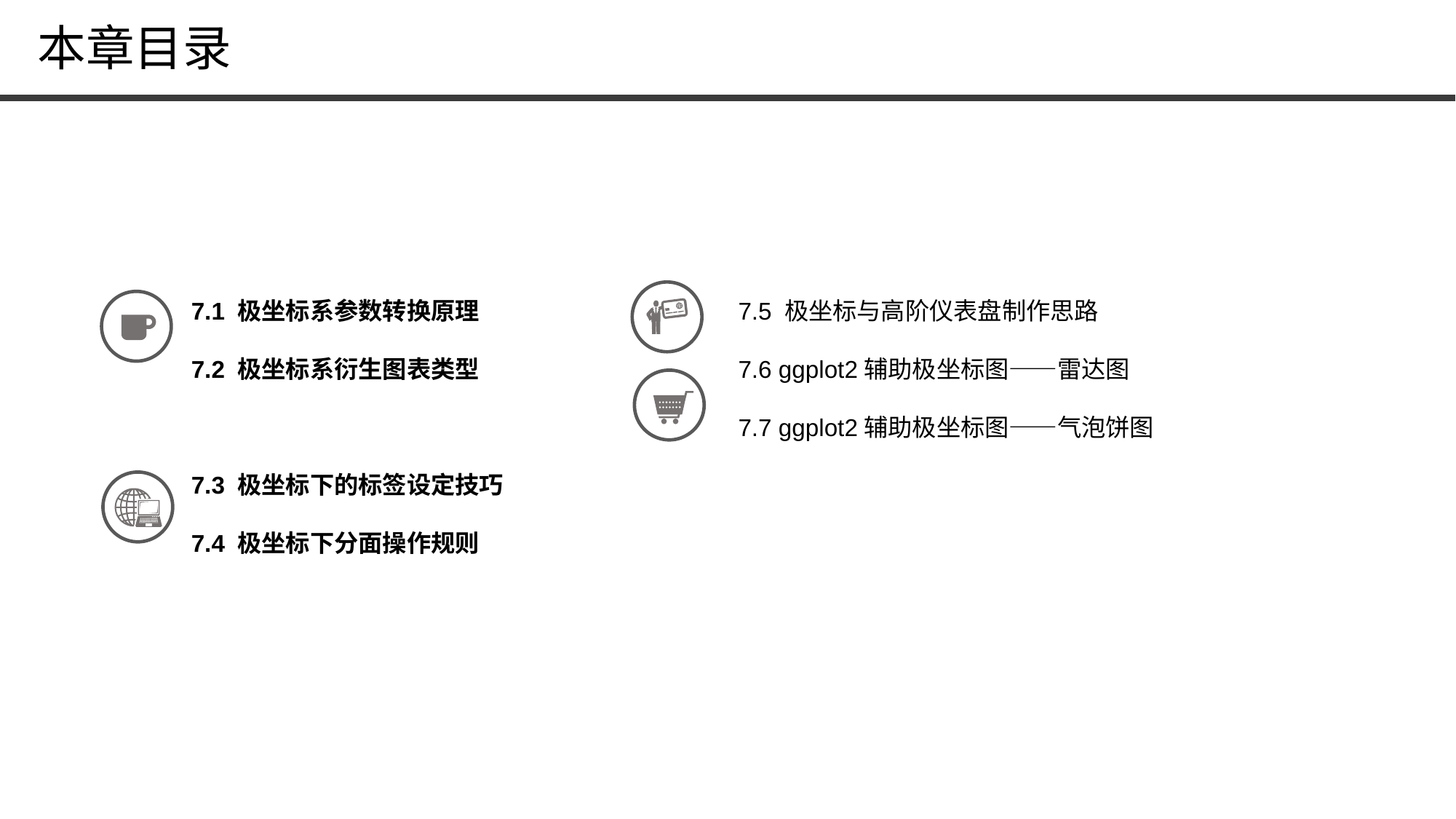

本章目录
7.1 极坐标系参数转换原理
7.2 极坐标系衍生图表类型

7.3 极坐标下的标签设定技巧
7.4 极坐标下分面操作规则
7.5 极坐标与高阶仪表盘制作思路
7.6 ggplot2辅助极坐标图——雷达图
7.7 ggplot2辅助极坐标图——气泡饼图